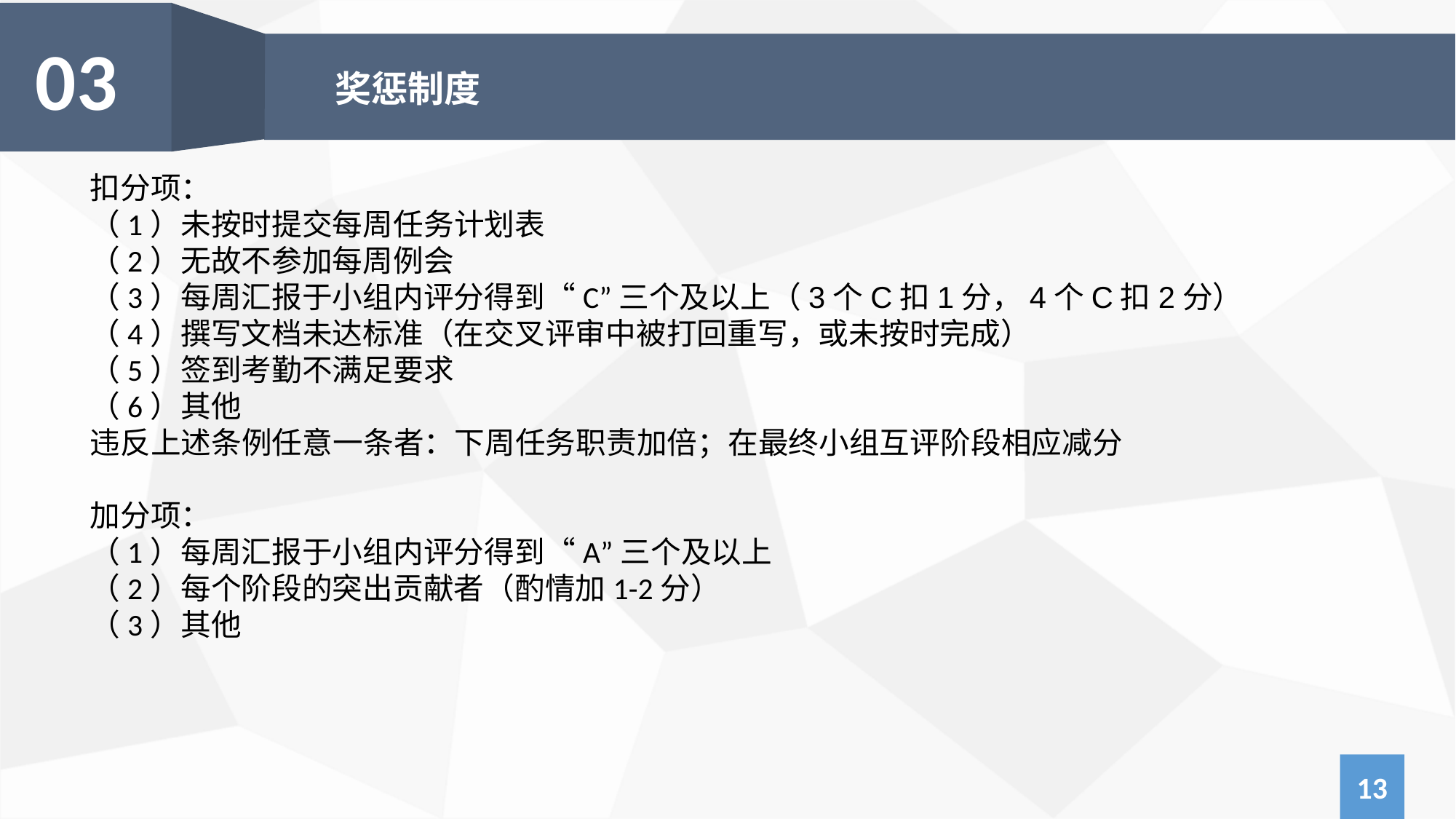

03

奖惩制度
扣分项：
（1）未按时提交每周任务计划表
（2）无故不参加每周例会
（3）每周汇报于小组内评分得到“C”三个及以上（3个C扣1分，4个C扣2分）
（4）撰写文档未达标准（在交叉评审中被打回重写，或未按时完成）
（5）签到考勤不满足要求
（6）其他
违反上述条例任意一条者：下周任务职责加倍；在最终小组互评阶段相应减分

加分项：
（1）每周汇报于小组内评分得到“A”三个及以上
（2）每个阶段的突出贡献者（酌情加1-2分）
（3）其他

13